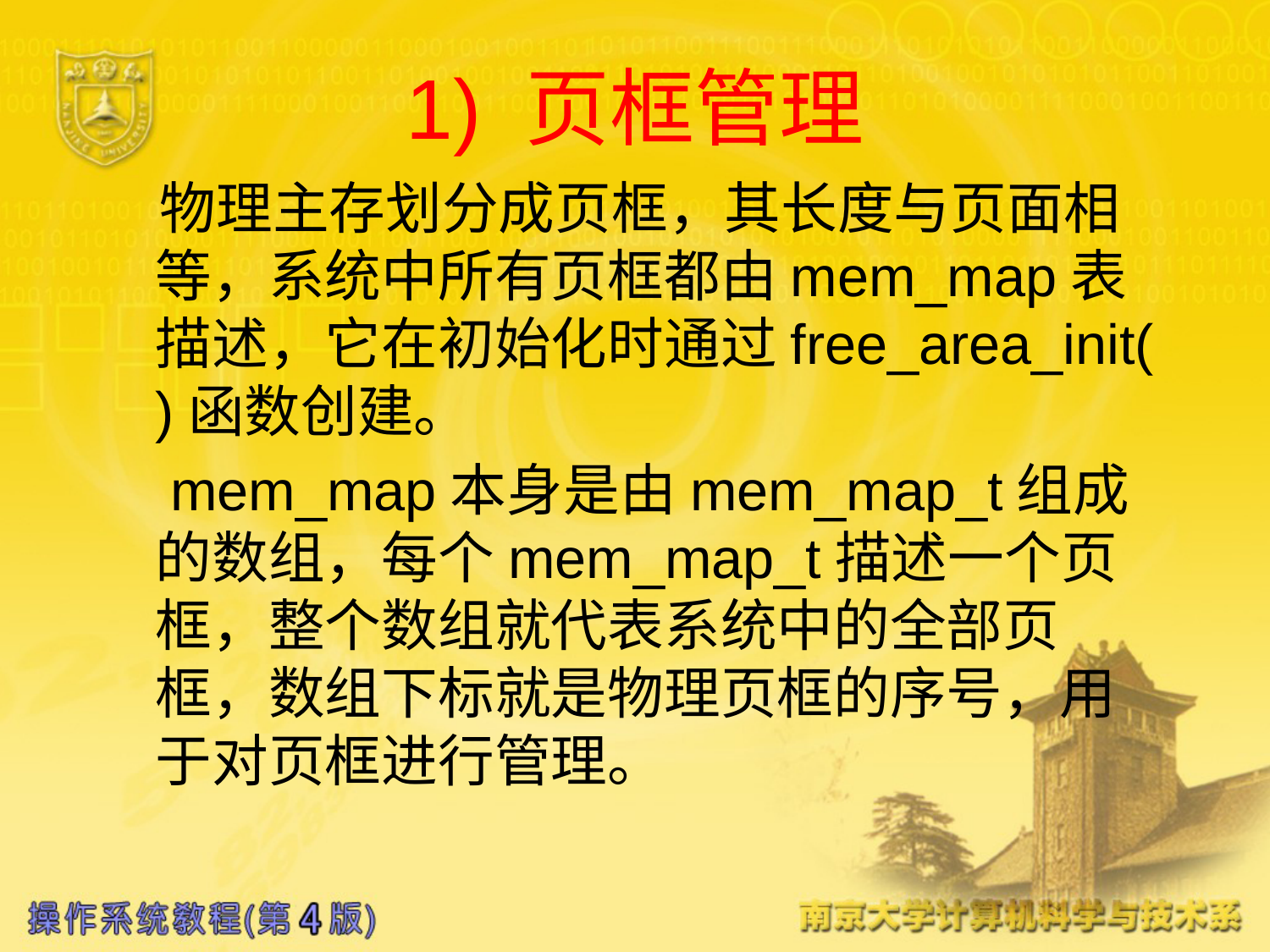

# 1) 页框管理
   物理主存划分成页框，其长度与页面相等，系统中所有页框都由mem_map表描述，它在初始化时通过free_area_init( )函数创建。
    mem_map本身是由mem_map_t组成的数组，每个mem_map_t描述一个页框，整个数组就代表系统中的全部页框，数组下标就是物理页框的序号，用于对页框进行管理。